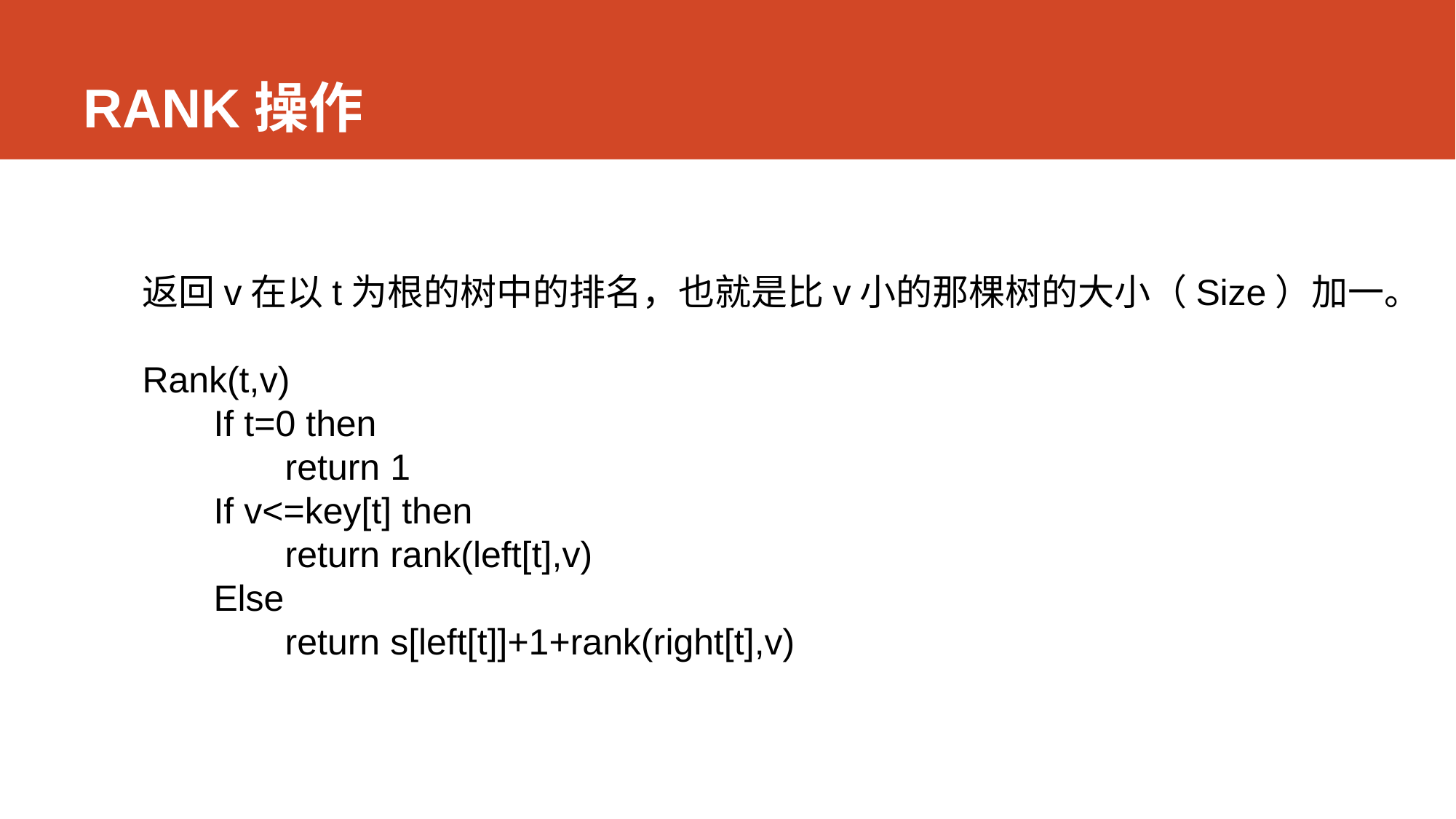

# RANK操作
返回v在以t为根的树中的排名，也就是比v小的那棵树的大小（Size）加一。

Rank(t,v)
       If t=0 then
              return 1
       If v<=key[t] then
              return rank(left[t],v)
       Else
              return s[left[t]]+1+rank(right[t],v)